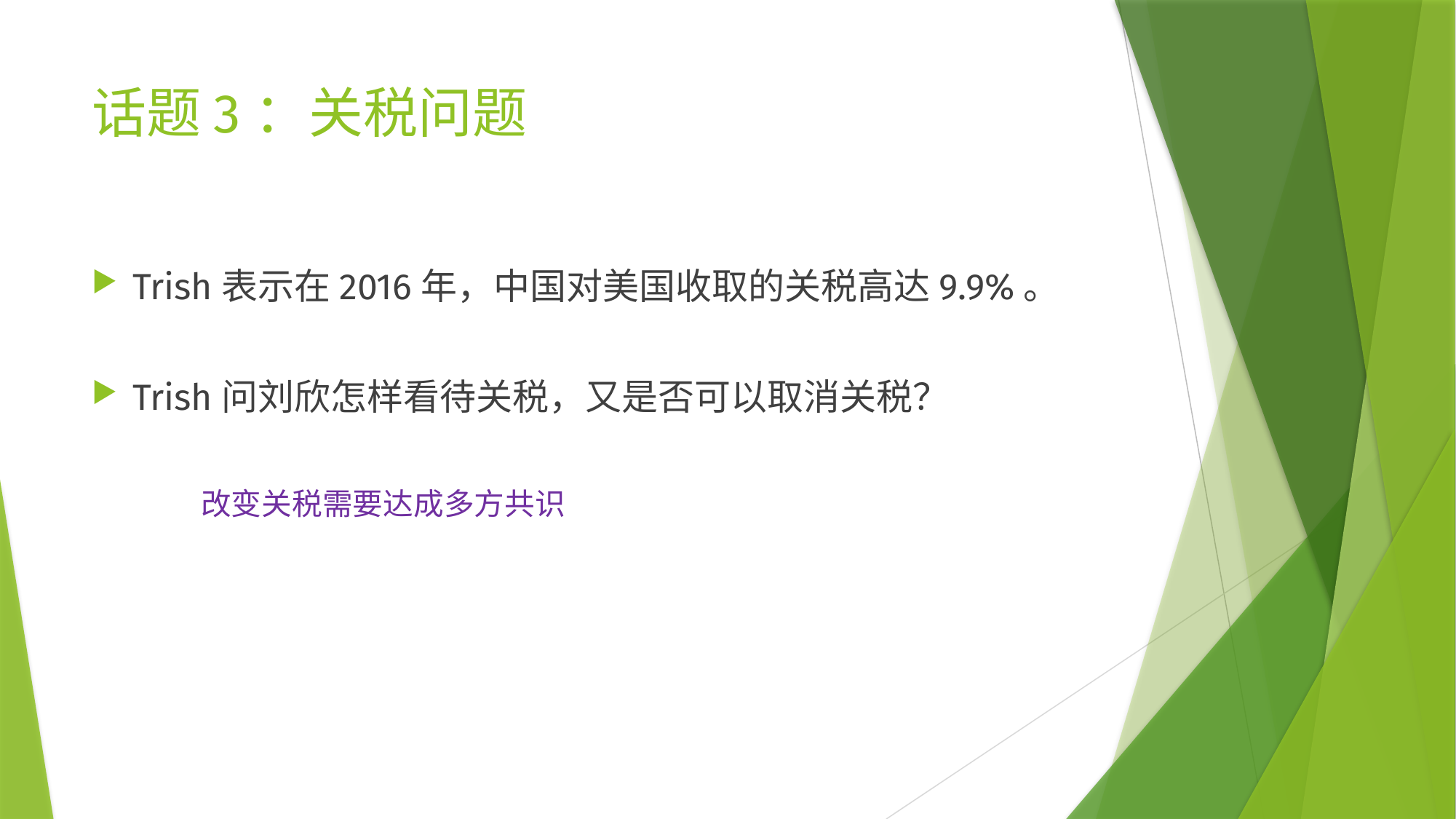

# 话题3：关税问题
Trish表示在2016年，中国对美国收取的关税高达9.9%。

Trish问刘欣怎样看待关税，又是否可以取消关税？

	改变关税需要达成多方共识